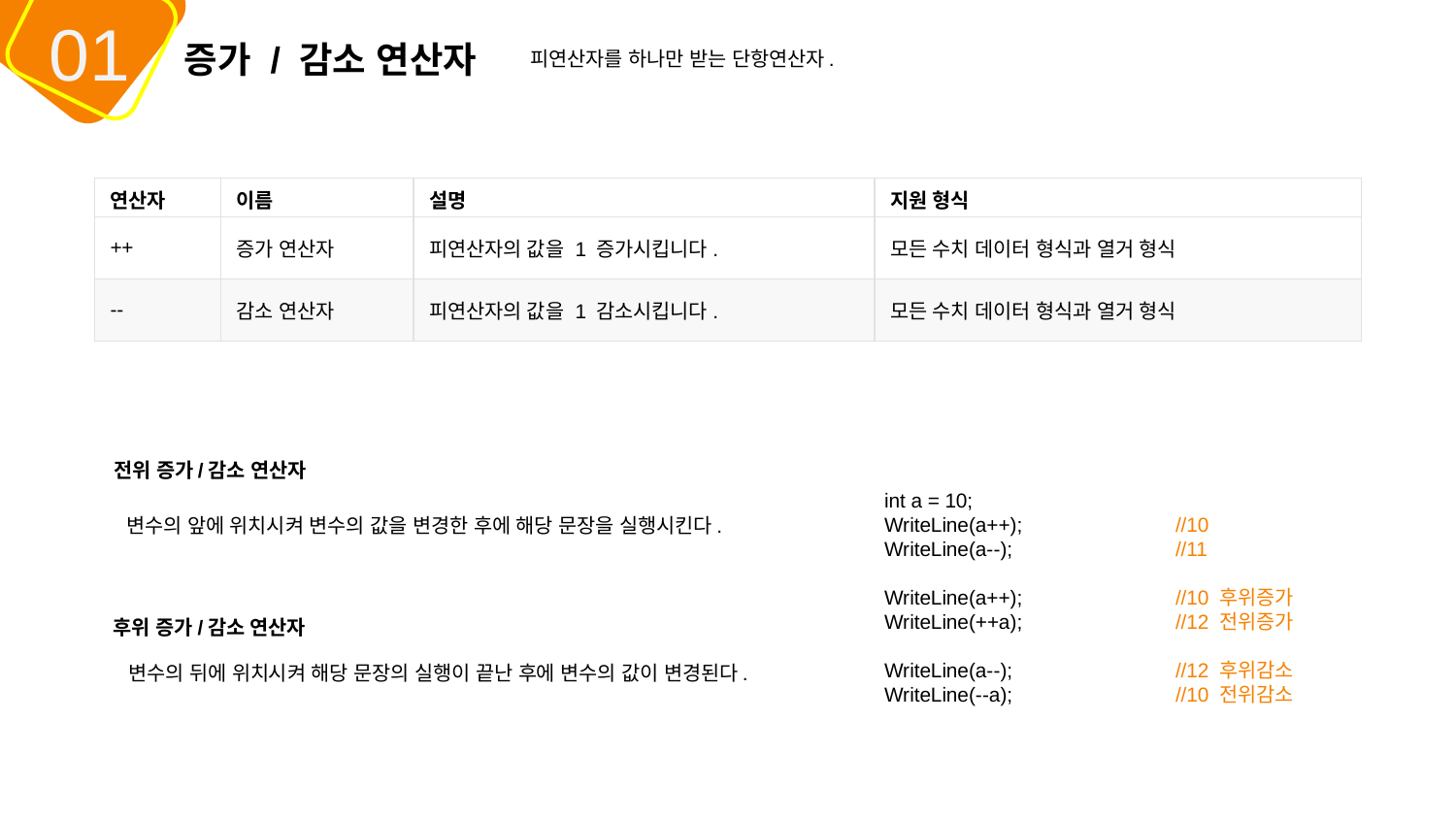

01
증가 / 감소 연산자
피연산자를 하나만 받는 단항연산자.
| 연산자 | 이름 | 설명 | 지원 형식 |
| --- | --- | --- | --- |
| ++ | 증가 연산자 | 피연산자의 값을 1 증가시킵니다. | 모든 수치 데이터 형식과 열거 형식 |
| -- | 감소 연산자 | 피연산자의 값을 1 감소시킵니다. | 모든 수치 데이터 형식과 열거 형식 |
전위 증가/감소 연산자
int a = 10;
WriteLine(a++);		//10
WriteLine(a--);		//11

WriteLine(a++);		//10 후위증가
WriteLine(++a);		//12 전위증가

WriteLine(a--);		//12 후위감소
WriteLine(--a);		//10 전위감소
변수의 앞에 위치시켜 변수의 값을 변경한 후에 해당 문장을 실행시킨다.
후위 증가/감소 연산자
변수의 뒤에 위치시켜 해당 문장의 실행이 끝난 후에 변수의 값이 변경된다.